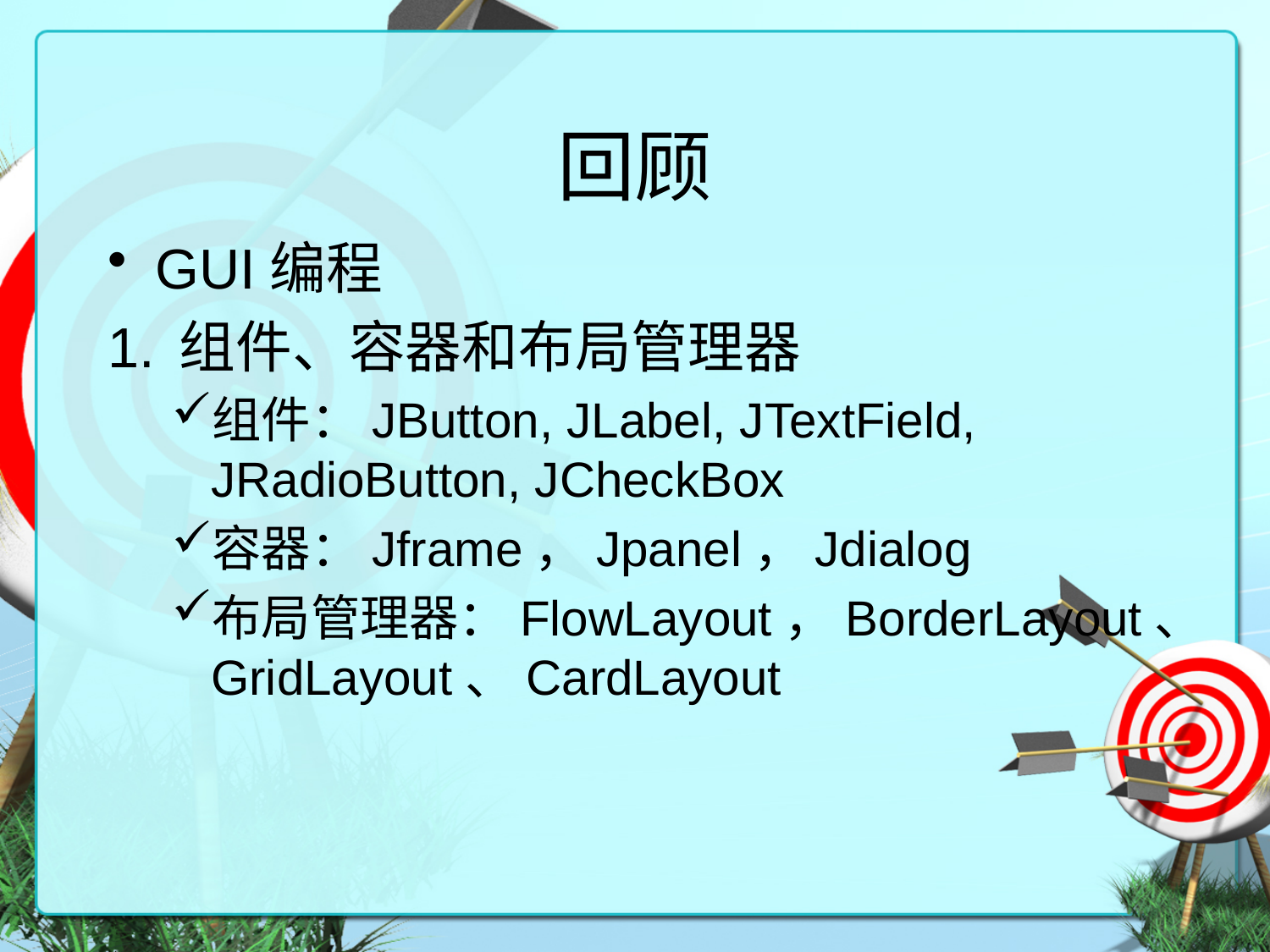

# 回顾
GUI编程
组件、容器和布局管理器
组件：JButton, JLabel, JTextField, JRadioButton, JCheckBox
容器：Jframe，Jpanel，Jdialog
布局管理器：FlowLayout，BorderLayout、GridLayout、CardLayout